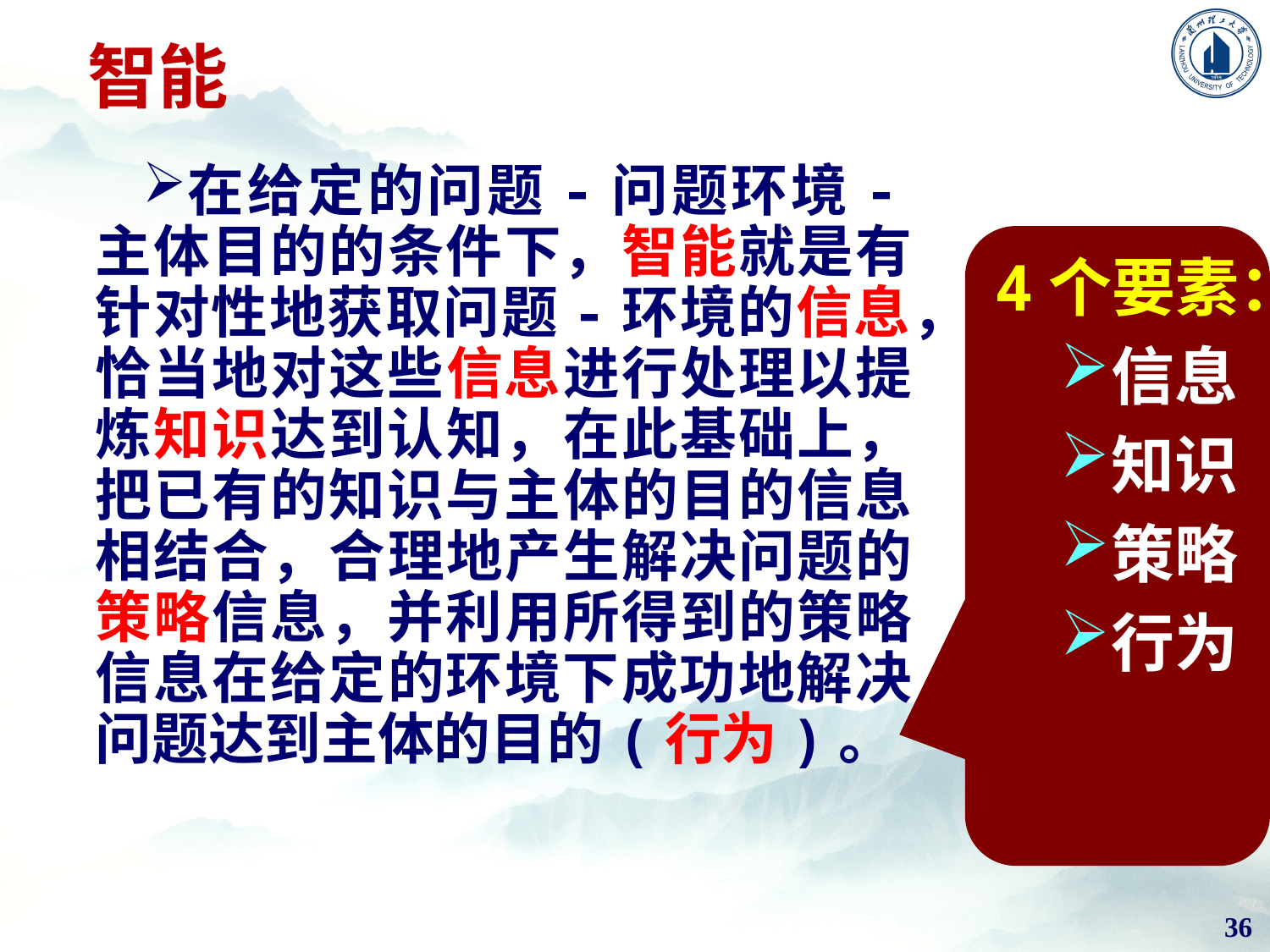

# 智能
在给定的问题-问题环境-主体目的的条件下，智能就是有针对性地获取问题-环境的信息，恰当地对这些信息进行处理以提炼知识达到认知，在此基础上，把已有的知识与主体的目的信息相结合，合理地产生解决问题的策略信息，并利用所得到的策略信息在给定的环境下成功地解决问题达到主体的目的(行为)。

4个要素：
信息
知识
策略
行为

36